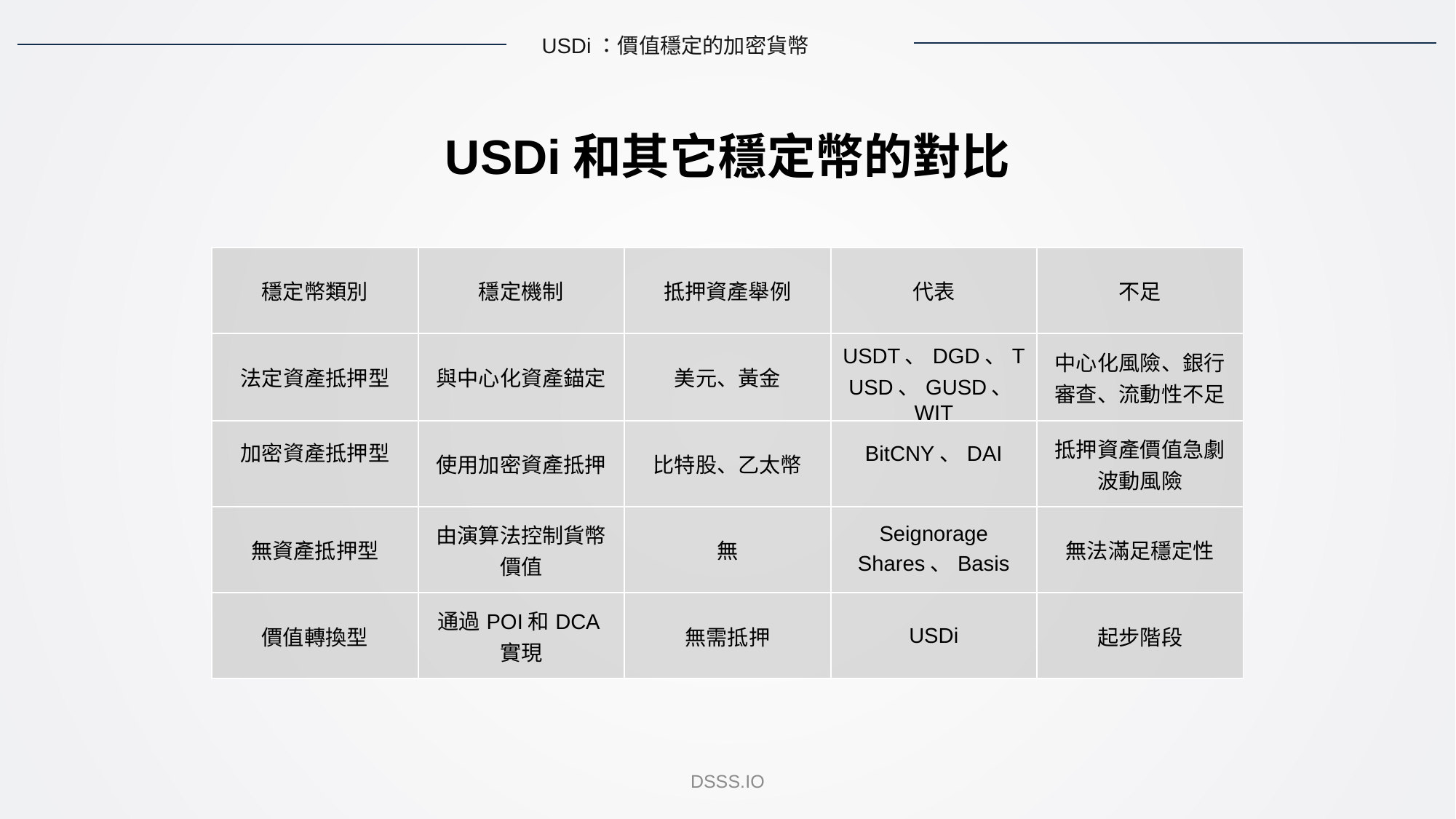

USDi：價值穩定的加密貨幣
USDi和其它穩定幣的對比
| 穩定幣類別 | 穩定機制 | 抵押資產舉例 | 代表 | 不足 |
| --- | --- | --- | --- | --- |
| 法定資產抵押型 | 與中心化資產錨定 | 美元、黃金 | USDT、DGD、TUSD、GUSD、WIT | 中心化風險、銀行審查、流動性不足 |
| 加密資產抵押型 | 使用加密資產抵押 | 比特股、乙太幣 | BitCNY、DAI | 抵押資產價值急劇波動風險 |
| 無資產抵押型 | 由演算法控制貨幣價值 | 無 | Seignorage Shares、Basis | 無法滿足穩定性 |
| 價值轉換型 | 通過POI和DCA實現 | 無需抵押 | USDi | 起步階段 |
DSSS.IO